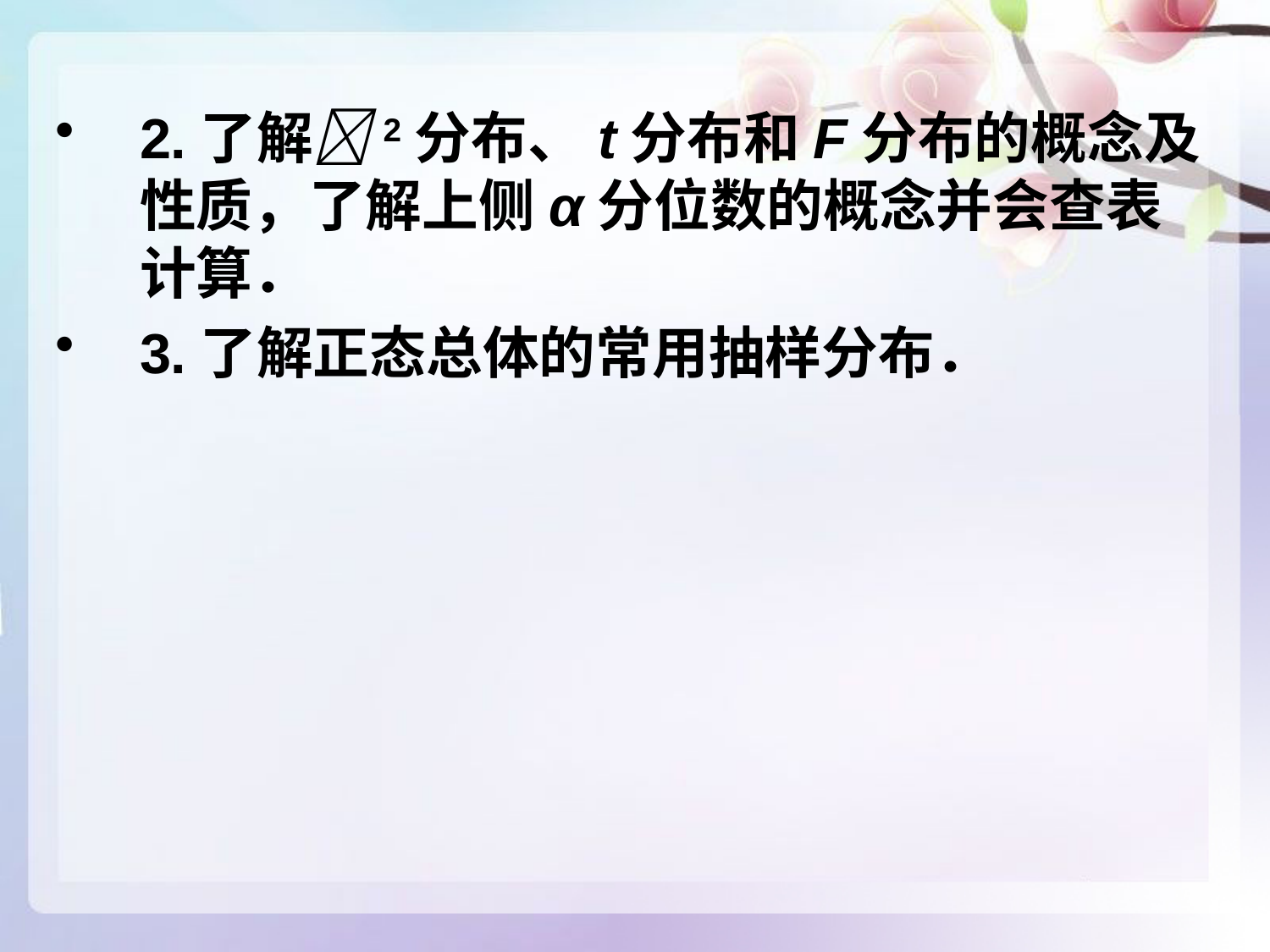

2.了解χ2分布、t分布和F分布的概念及性质，了解上侧α分位数的概念并会查表计算．
3.了解正态总体的常用抽样分布．